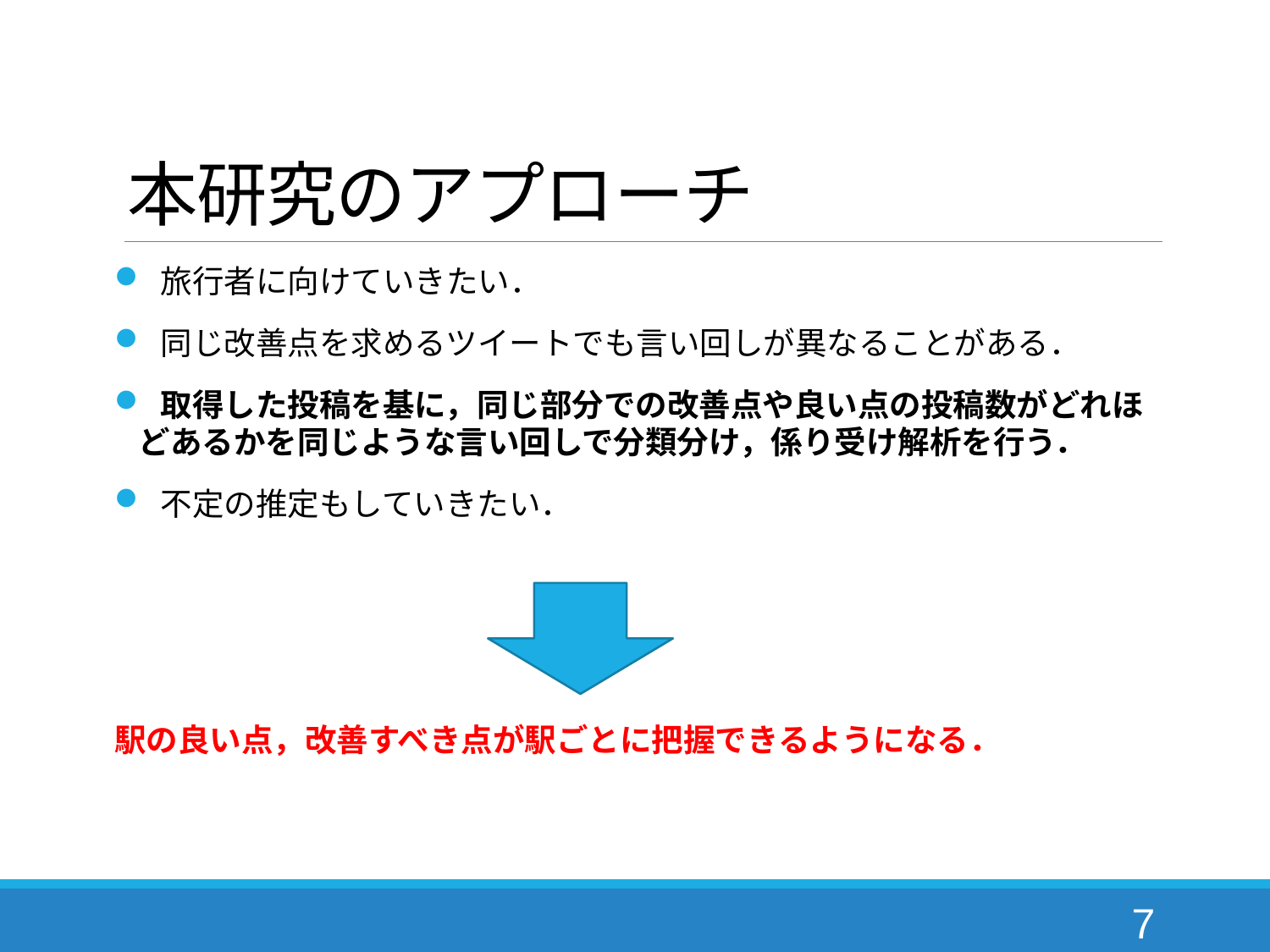

# 本研究のアプローチ
 旅行者に向けていきたい．
 同じ改善点を求めるツイートでも言い回しが異なることがある．
 取得した投稿を基に，同じ部分での改善点や良い点の投稿数がどれほどあるかを同じような言い回しで分類分け，係り受け解析を行う．
 不定の推定もしていきたい．

駅の良い点，改善すべき点が駅ごとに把握できるようになる．

7